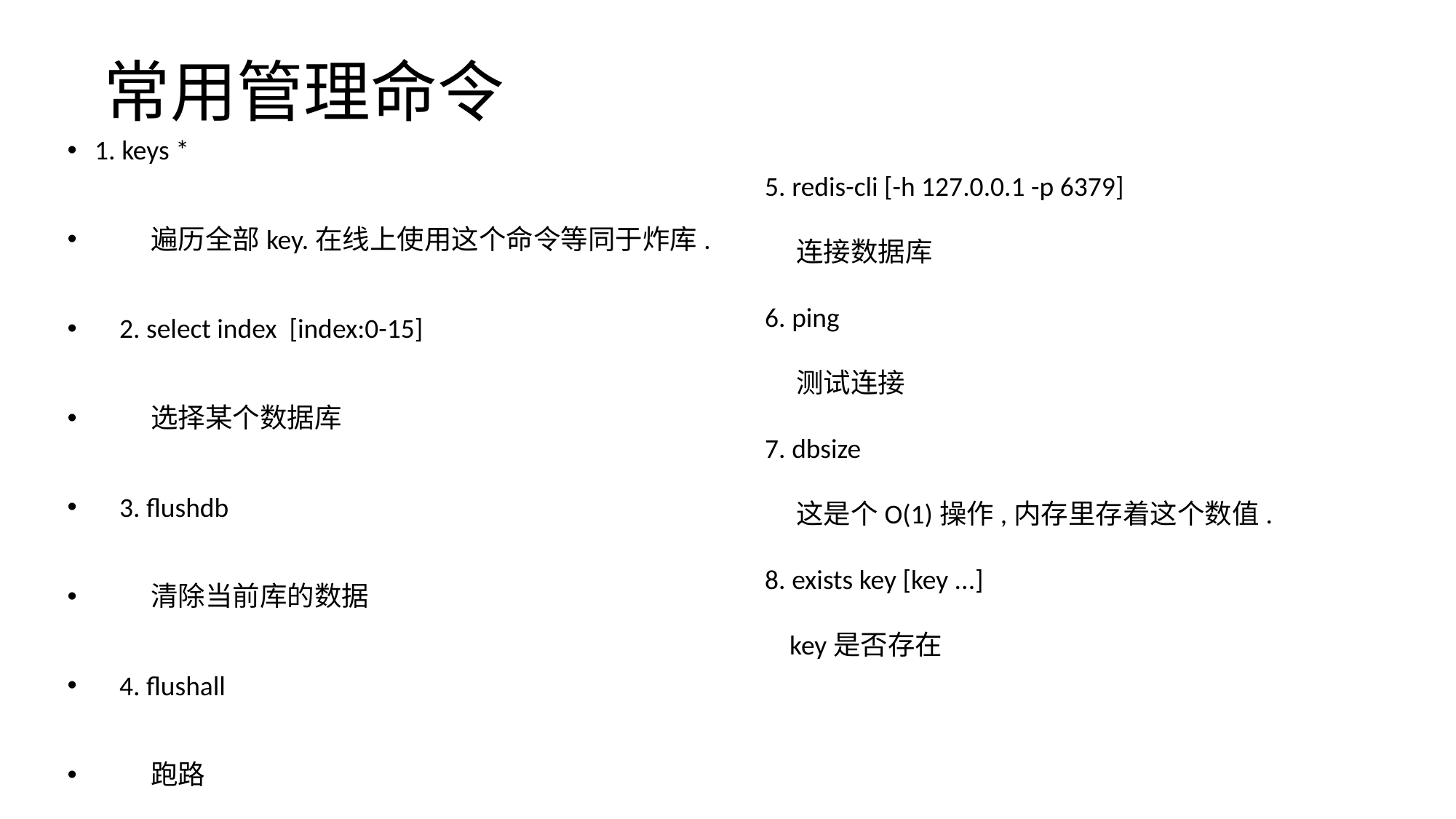

# 常用管理命令
1. keys *

        遍历全部key.在线上使用这个命令等同于炸库.

    2. select index  [index:0-15]

        选择某个数据库

    3. flushdb

        清除当前库的数据

    4. flushall

        跑路

    5. redis-cli [-h 127.0.0.1 -p 6379]

        连接数据库

    6. ping

        测试连接

    7. dbsize

        这是个O(1)操作,内存里存着这个数值.

    8. exists key [key ...]

        key是否存在